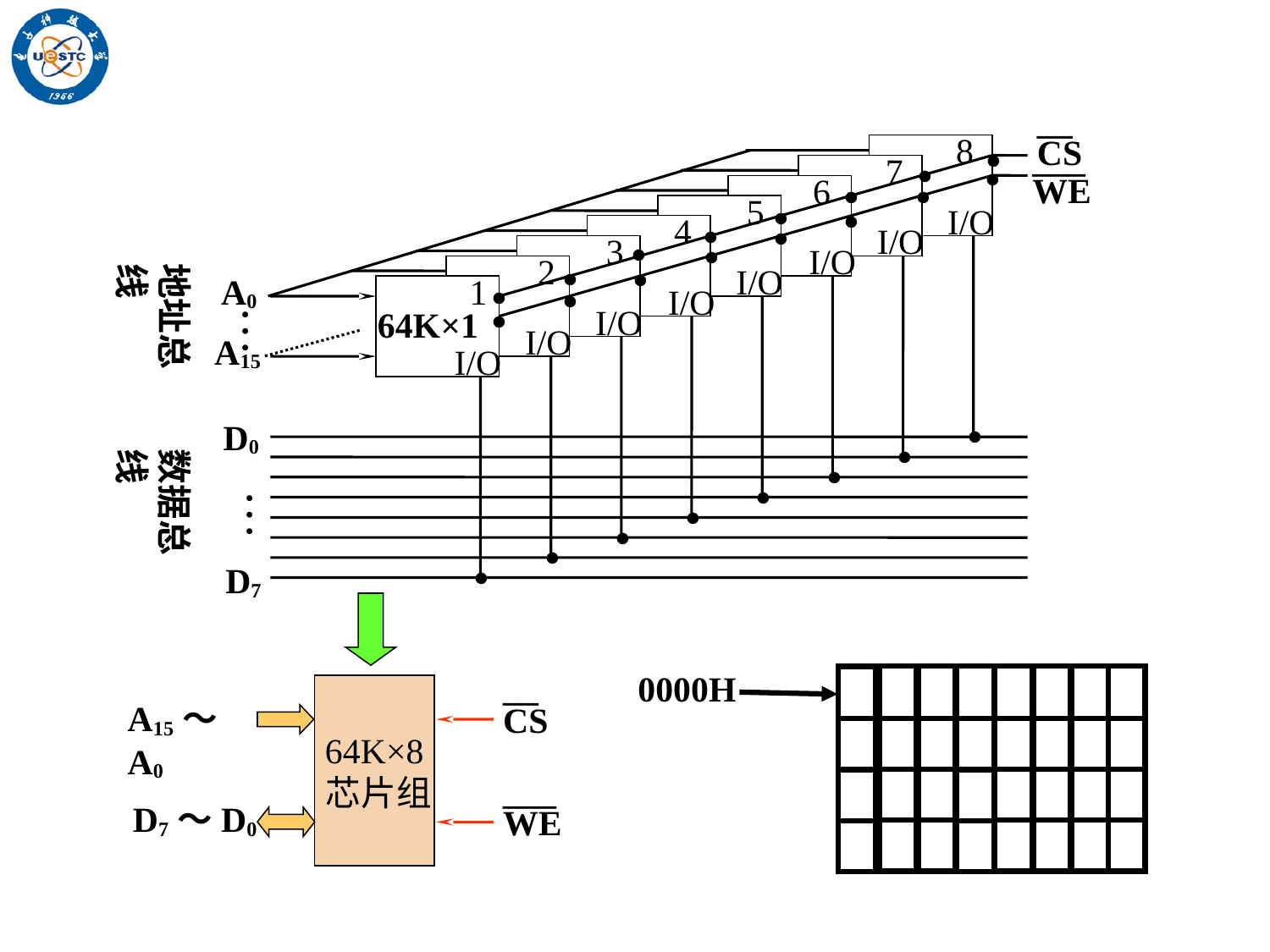

.
__
CS
.
.
8
.
.
___
WE

7
.
.

6
.
.

5
.
.

I/O

4
.
.

I/O

3
.
.

I/O

2
.
地址总线

I/O

A0
1

I/O

I/O
…

64K×1

I/O

A15
I/O

.

.
.
D0
.
数据总线

.

.

…
.

.

D7

__
CS
64K×8
 芯片组
A15～A0

___
WE
D7～D0

0000H